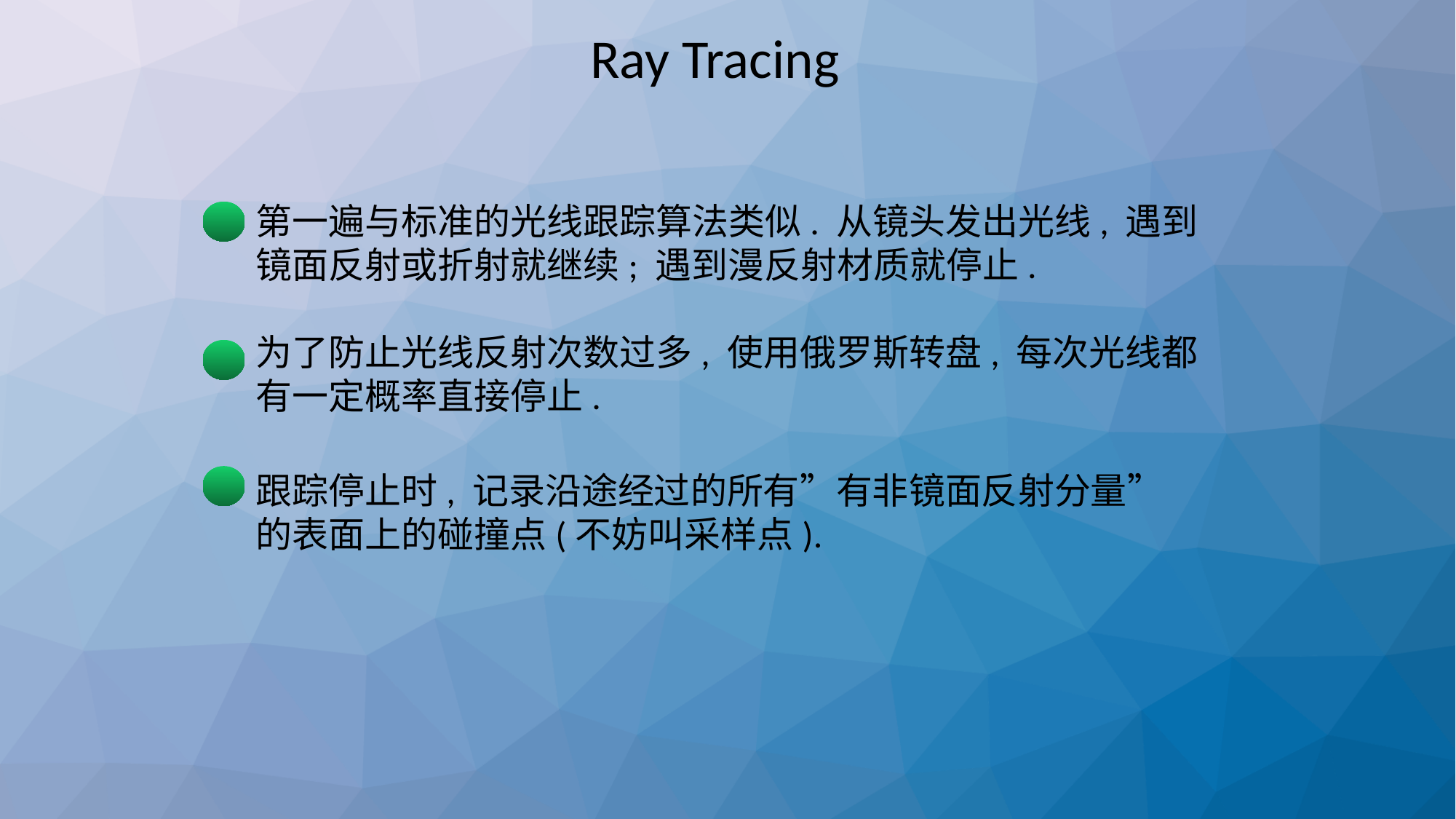

Ray Tracing
第一遍与标准的光线跟踪算法类似. 从镜头发出光线, 遇到镜面反射或折射就继续; 遇到漫反射材质就停止.

为了防止光线反射次数过多, 使用俄罗斯转盘, 每次光线都有一定概率直接停止.

跟踪停止时, 记录沿途经过的所有”有非镜面反射分量”的表面上的碰撞点(不妨叫采样点).